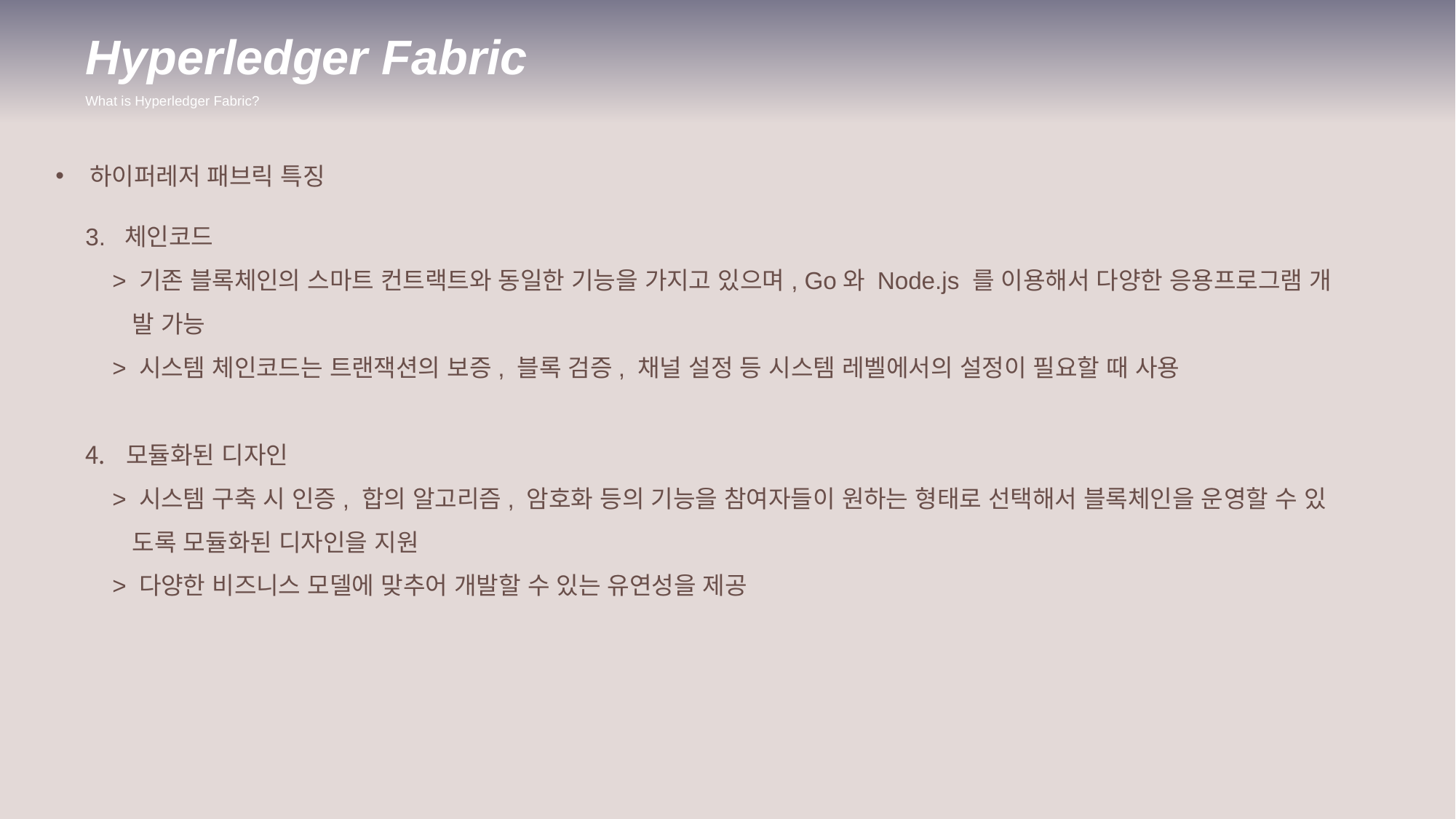

Hyperledger Fabric
What is Hyperledger Fabric?
하이퍼레저 패브릭 특징
3.  체인코드
    > 기존 블록체인의 스마트 컨트랙트와 동일한 기능을 가지고 있으며, Go와 Node.js 를 이용해서 다양한 응용프로그램 개
       발 가능
    > 시스템 체인코드는 트랜잭션의 보증, 블록 검증, 채널 설정 등 시스템 레벨에서의 설정이 필요할 때 사용

모듈화된 디자인
    > 시스템 구축 시 인증, 합의 알고리즘, 암호화 등의 기능을 참여자들이 원하는 형태로 선택해서 블록체인을 운영할 수 있
       도록 모듈화된 디자인을 지원
    > 다양한 비즈니스 모델에 맞추어 개발할 수 있는 유연성을 제공